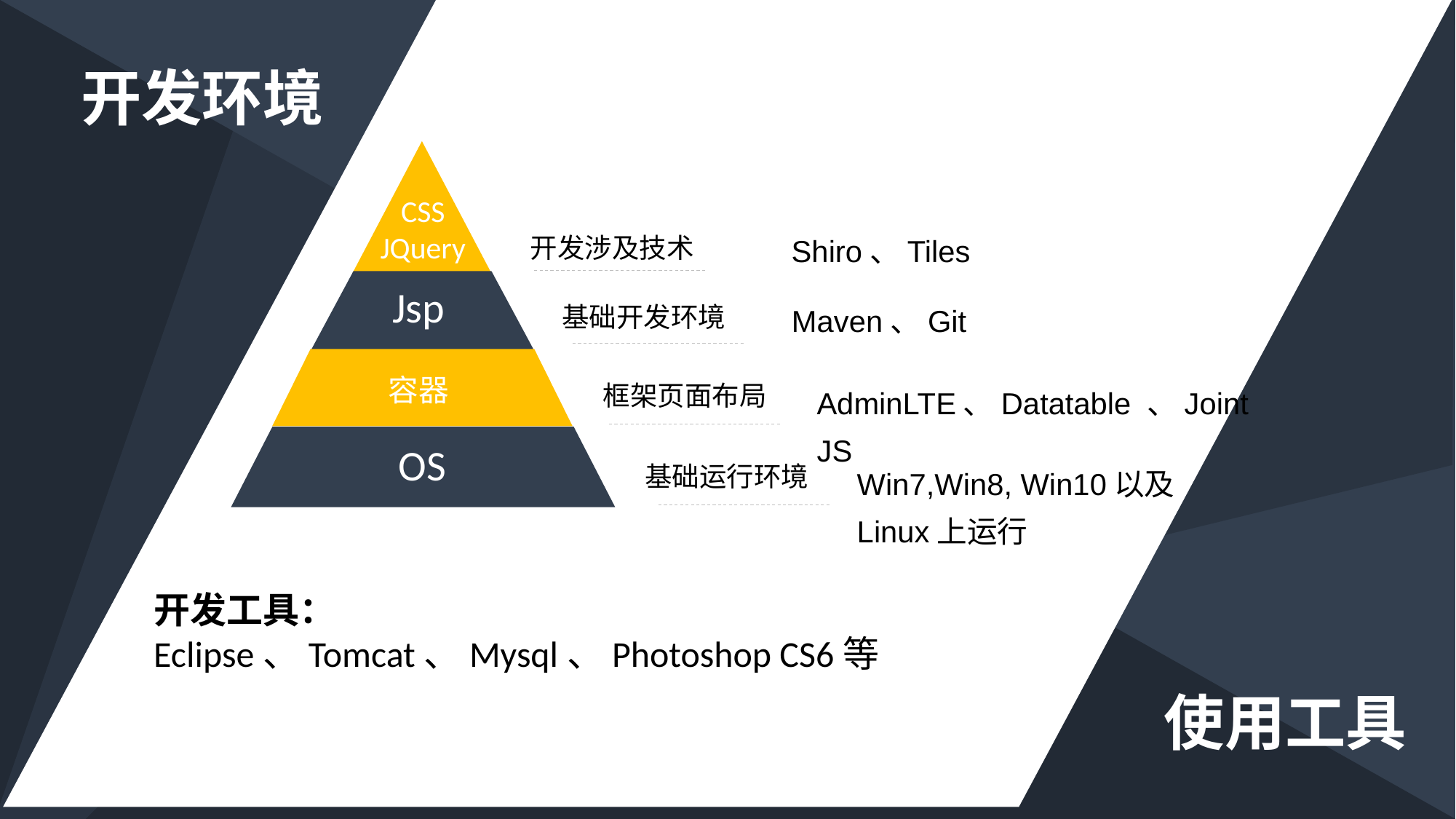

开发环境

CSS
JQuery
Shiro、Tiles
开发涉及技术

Jsp
基础开发环境
Maven、Git

容器
AdminLTE、Datatable 、JointJS
框架页面布局

OS
Win7,Win8, Win10以及Linux上运行
基础运行环境
开发工具：
Eclipse、Tomcat、Mysql、Photoshop CS6等
使用工具